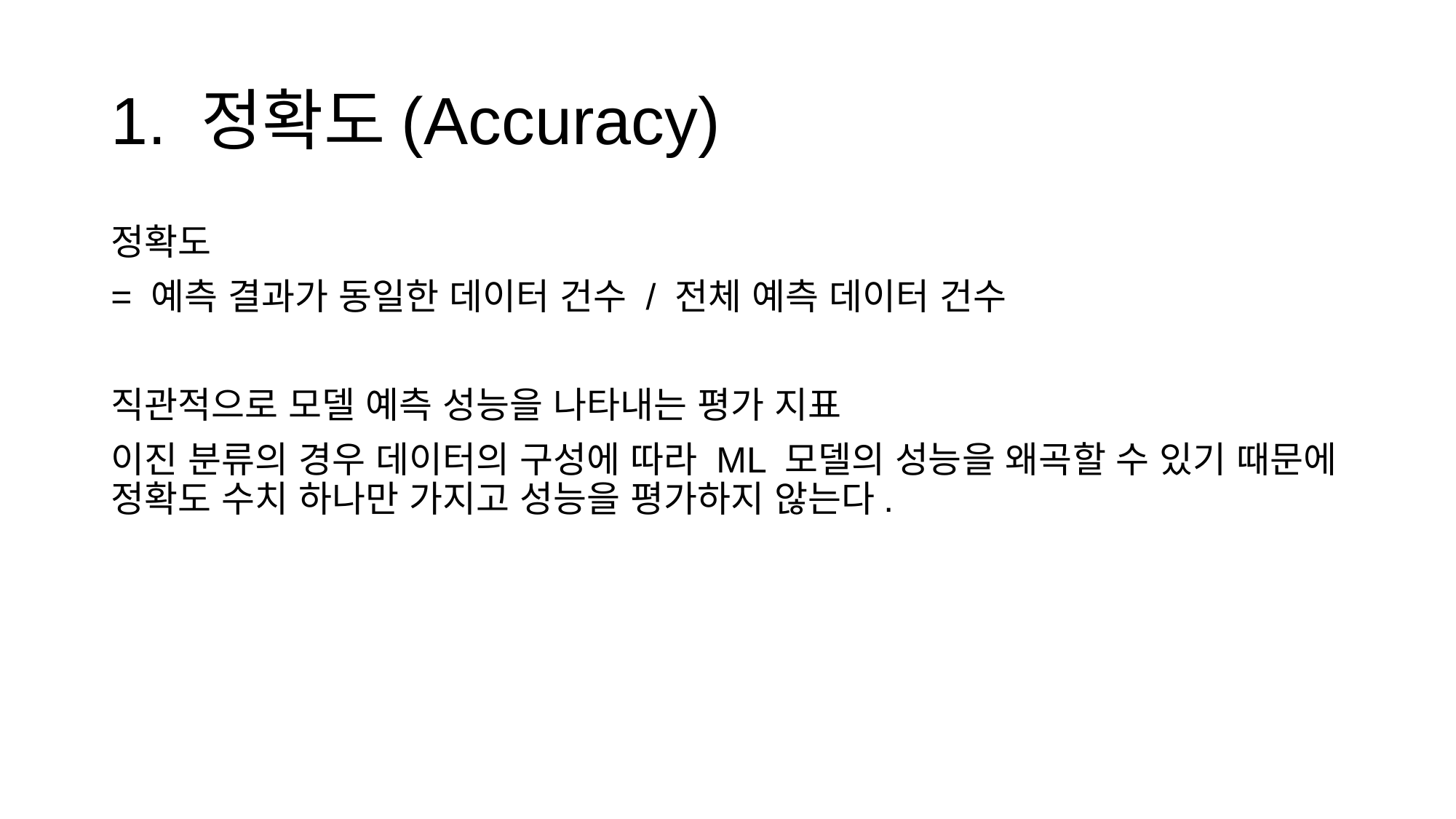

# 1. 정확도(Accuracy)
정확도
= 예측 결과가 동일한 데이터 건수 / 전체 예측 데이터 건수

직관적으로 모델 예측 성능을 나타내는 평가 지표
이진 분류의 경우 데이터의 구성에 따라 ML 모델의 성능을 왜곡할 수 있기 때문에 정확도 수치 하나만 가지고 성능을 평가하지 않는다.